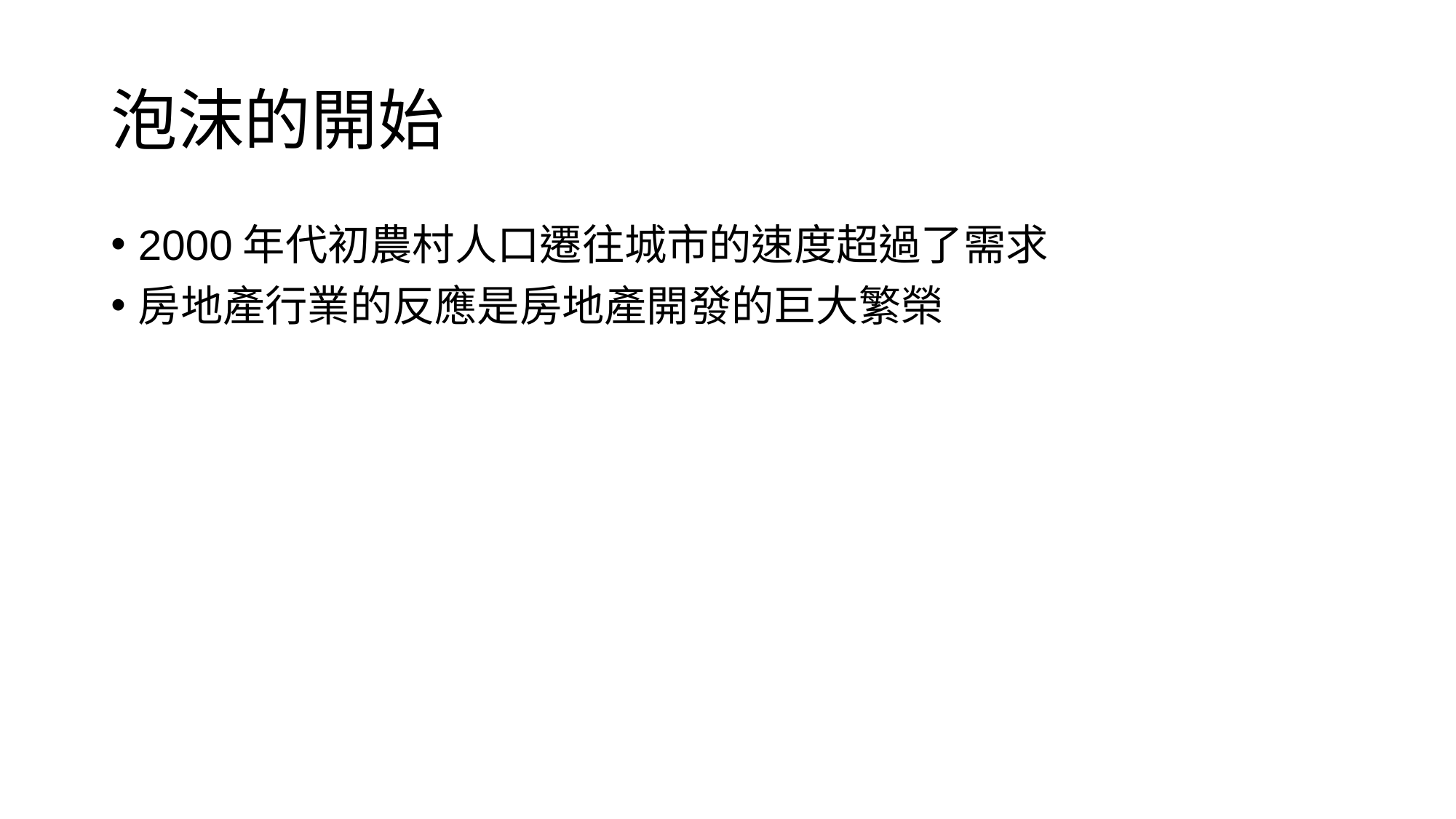

# 泡沫的開始
2000年代初農村人口遷往城市的速度超過了需求
房地產行業的反應是房地產開發的巨大繁榮